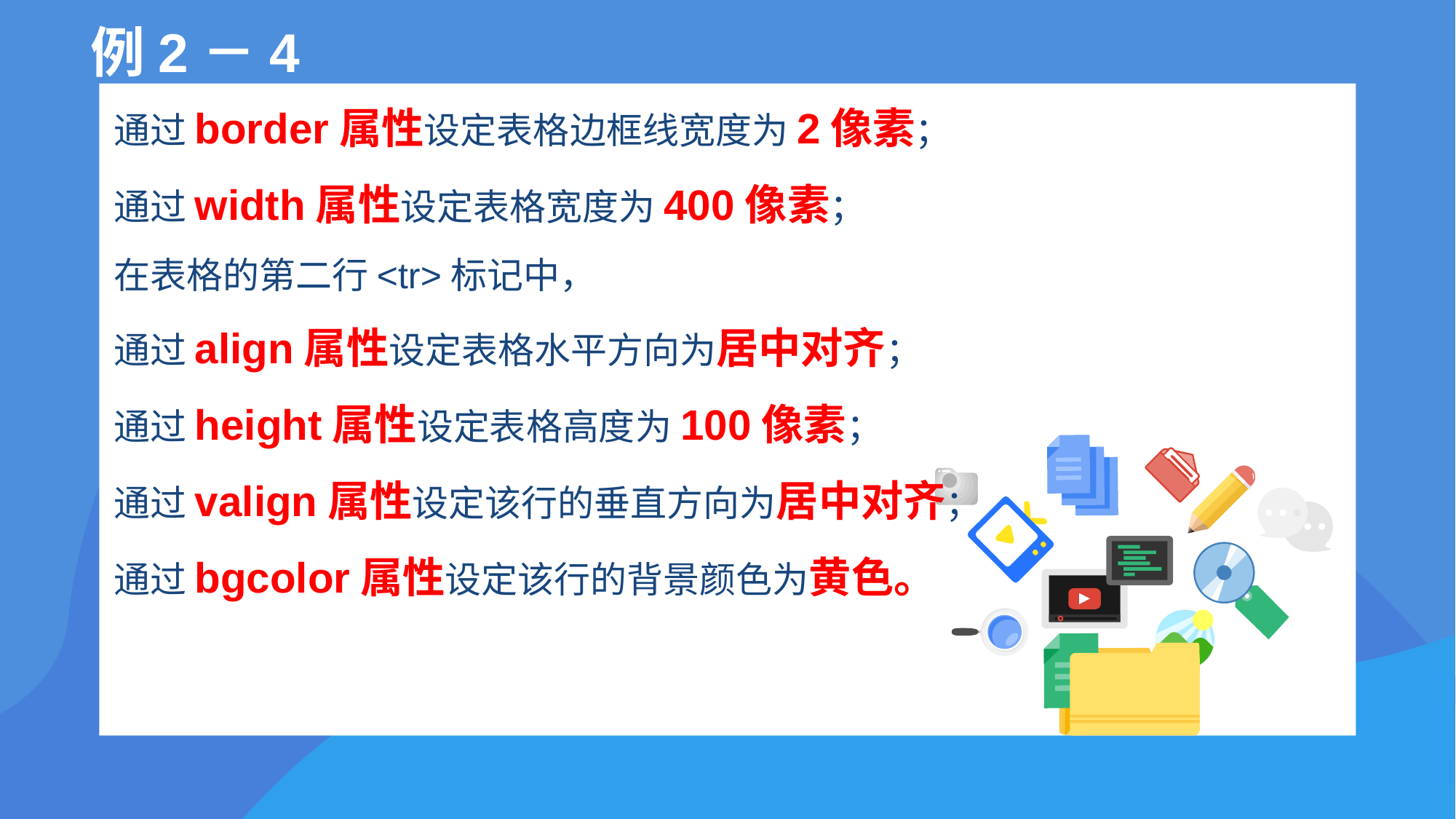

# 例2－4
通过border属性设定表格边框线宽度为2像素；
通过width属性设定表格宽度为400像素；
在表格的第二行<tr>标记中，
通过align属性设定表格水平方向为居中对齐；
通过height属性设定表格高度为100像素；
通过valign属性设定该行的垂直方向为居中对齐；
通过bgcolor属性设定该行的背景颜色为黄色。